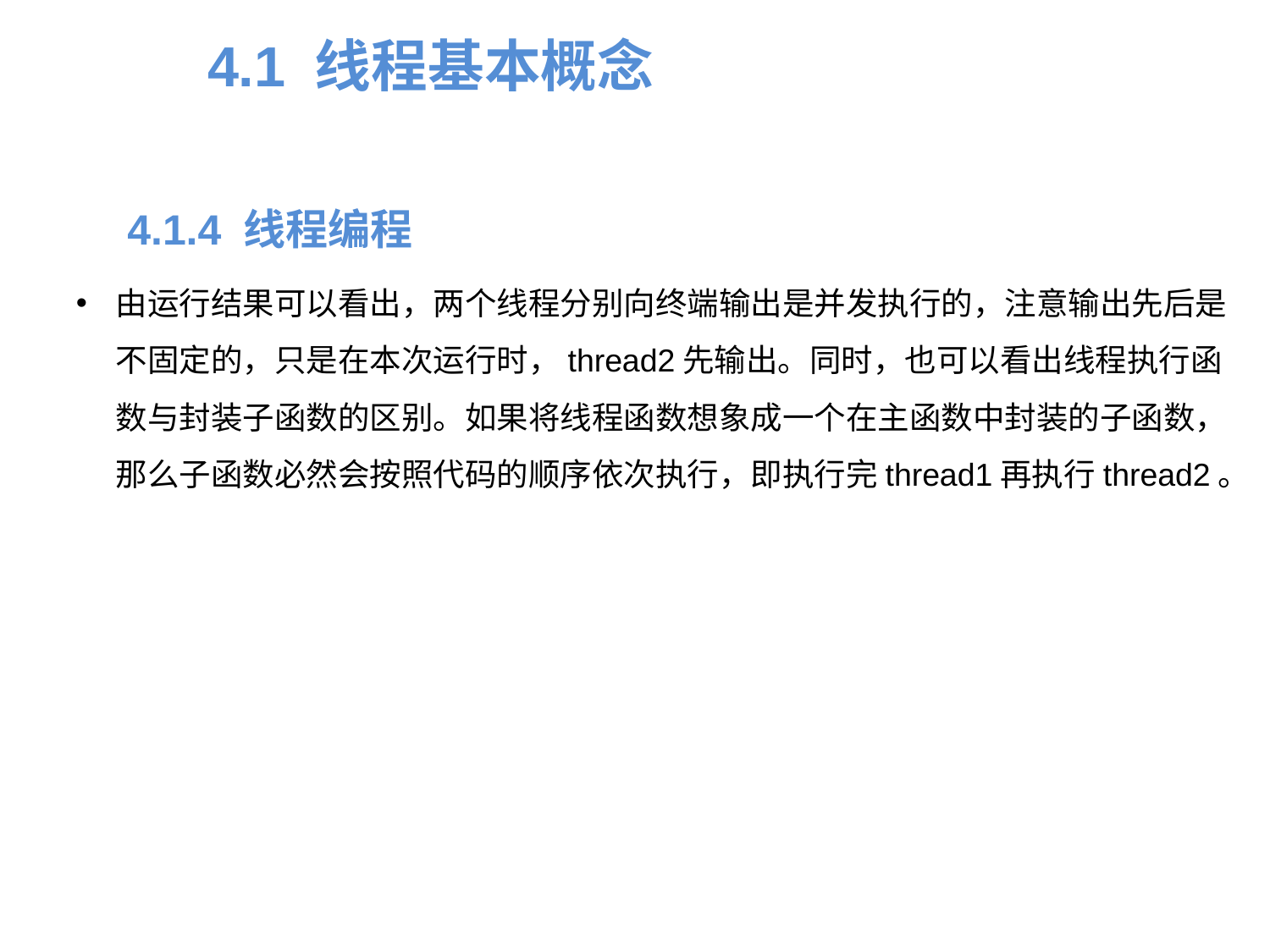

4.1 线程基本概念
4.1.4 线程编程
由运行结果可以看出，两个线程分别向终端输出是并发执行的，注意输出先后是不固定的，只是在本次运行时，thread2先输出。同时，也可以看出线程执行函数与封装子函数的区别。如果将线程函数想象成一个在主函数中封装的子函数，那么子函数必然会按照代码的顺序依次执行，即执行完thread1再执行thread2。